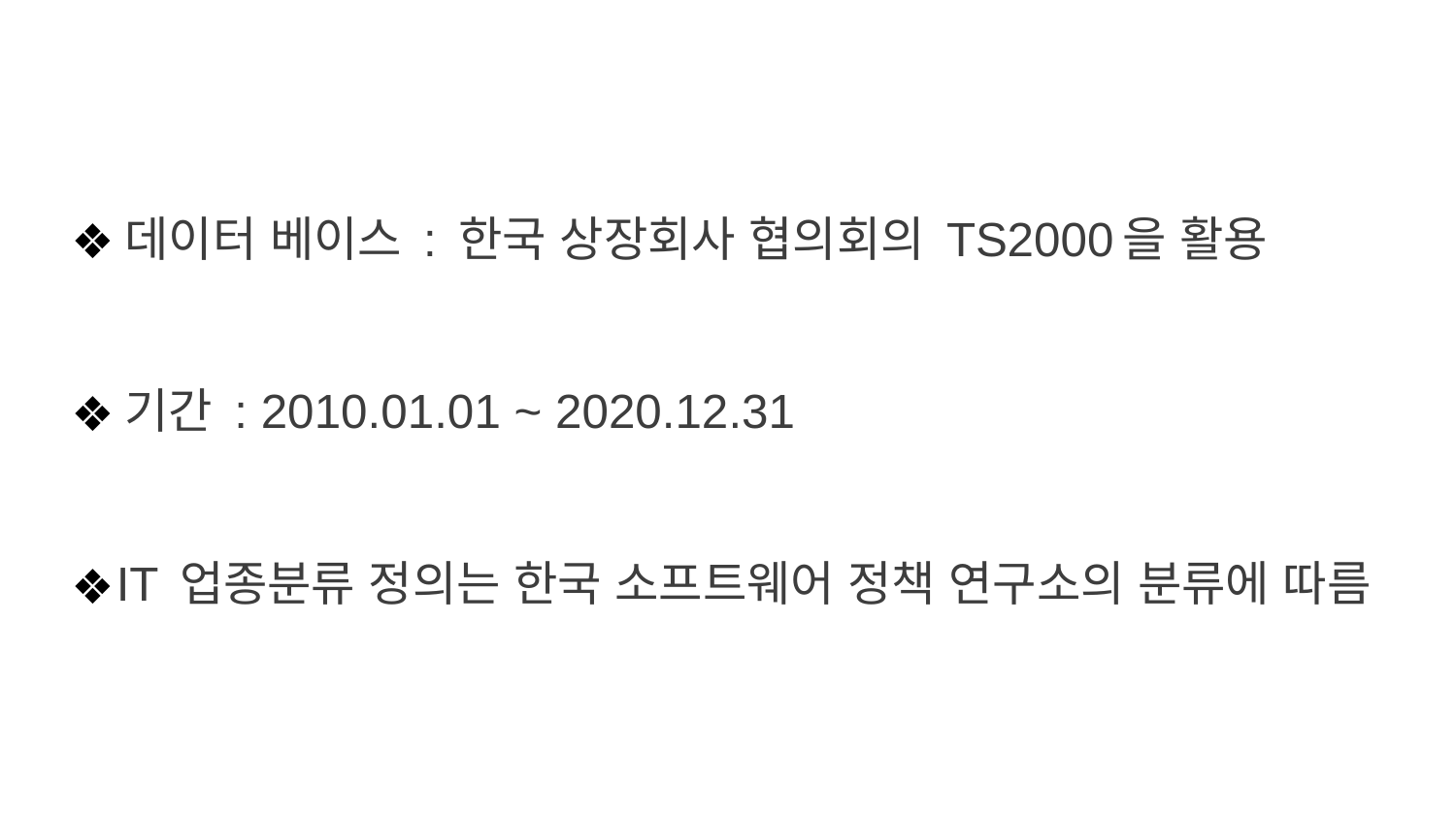

데이터 베이스 : 한국 상장회사 협의회의 TS2000을 활용

 기간 : 2010.01.01 ~ 2020.12.31

 IT 업종분류 정의는 한국 소프트웨어 정책 연구소의 분류에 따름